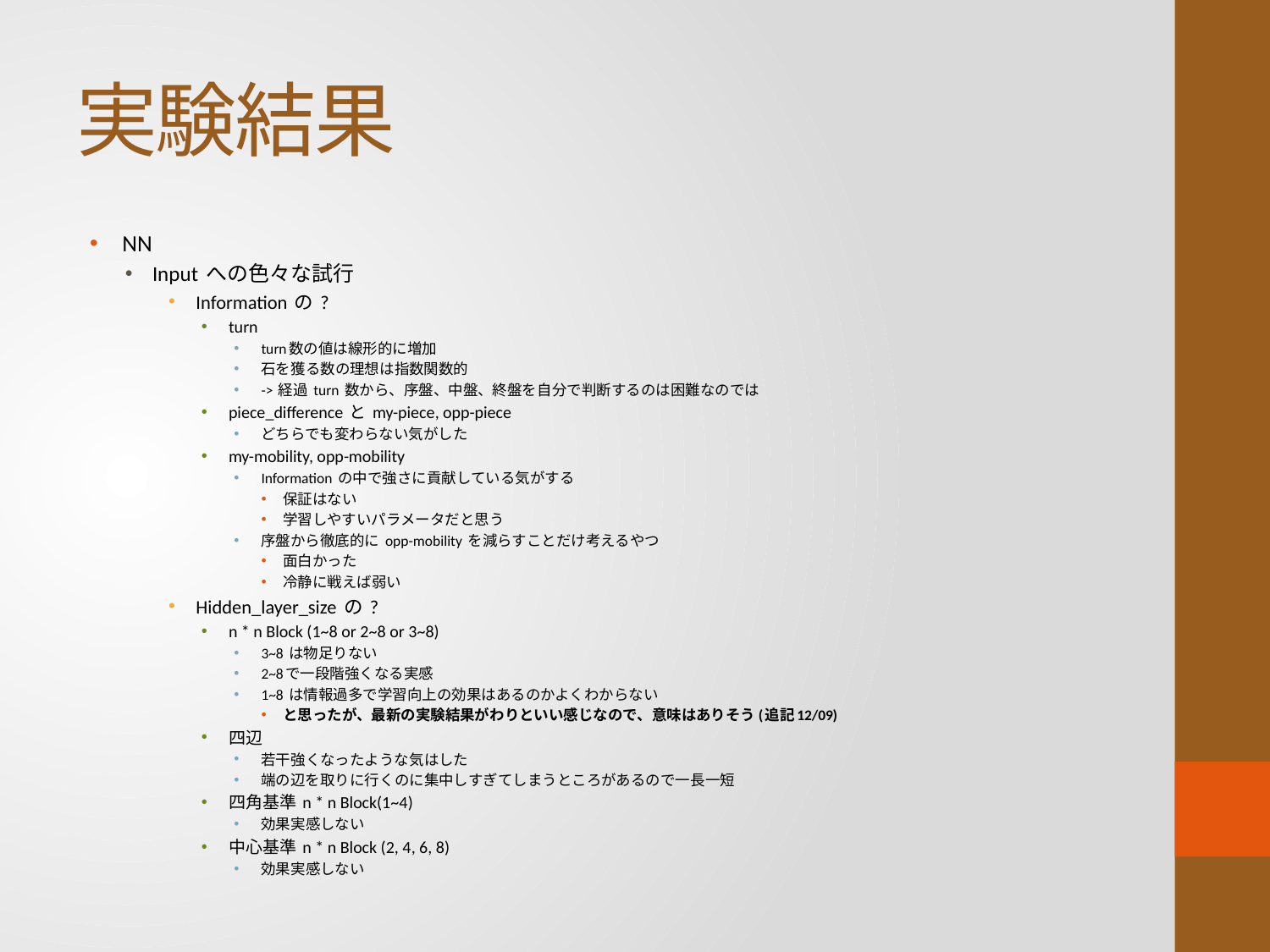

# 実験結果
 NN
Input への色々な試行
Information の ?
turn
turn数の値は線形的に増加
石を獲る数の理想は指数関数的
-> 経過 turn 数から、序盤、中盤、終盤を自分で判断するのは困難なのでは
piece_difference と my-piece, opp-piece
どちらでも変わらない気がした
my-mobility, opp-mobility
Information の中で強さに貢献している気がする
保証はない
学習しやすいパラメータだと思う
序盤から徹底的に opp-mobility を減らすことだけ考えるやつ
面白かった
冷静に戦えば弱い
Hidden_layer_size の ?
n * n Block (1~8 or 2~8 or 3~8)
3~8 は物足りない
2~8で一段階強くなる実感
1~8 は情報過多で学習向上の効果はあるのかよくわからない
と思ったが、最新の実験結果がわりといい感じなので、意味はありそう(追記12/09)
四辺
若干強くなったような気はした
端の辺を取りに行くのに集中しすぎてしまうところがあるので一長一短
四角基準 n * n Block(1~4)
効果実感しない
中心基準 n * n Block (2, 4, 6, 8)
効果実感しない